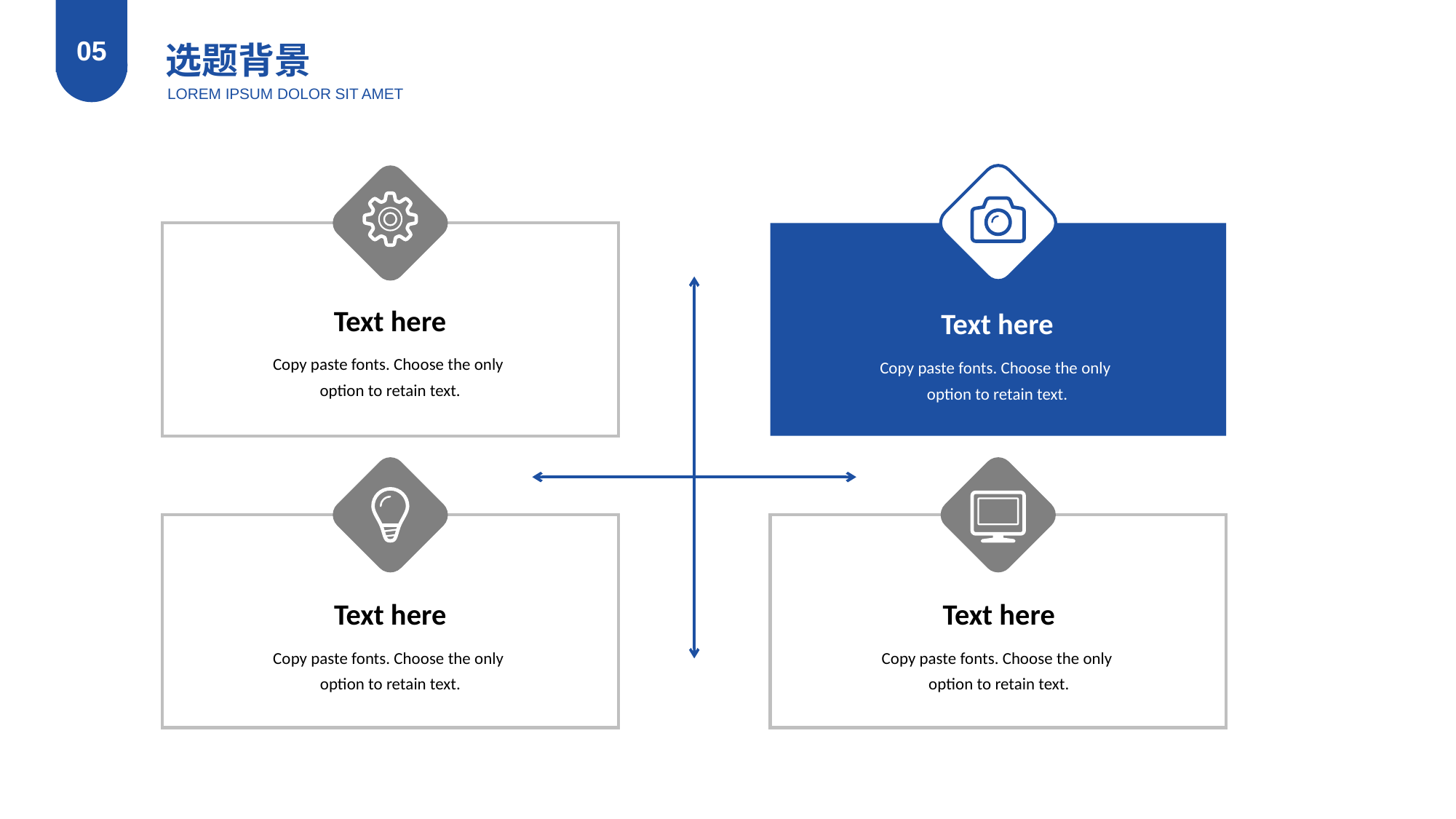

05
选题背景
LOREM IPSUM DOLOR SIT AMET

Text here
Text here
Copy paste fonts. Choose the only
option to retain text.
Copy paste fonts. Choose the only
option to retain text.

Text here
Text here
Copy paste fonts. Choose the only
option to retain text.
Copy paste fonts. Choose the only
option to retain text.